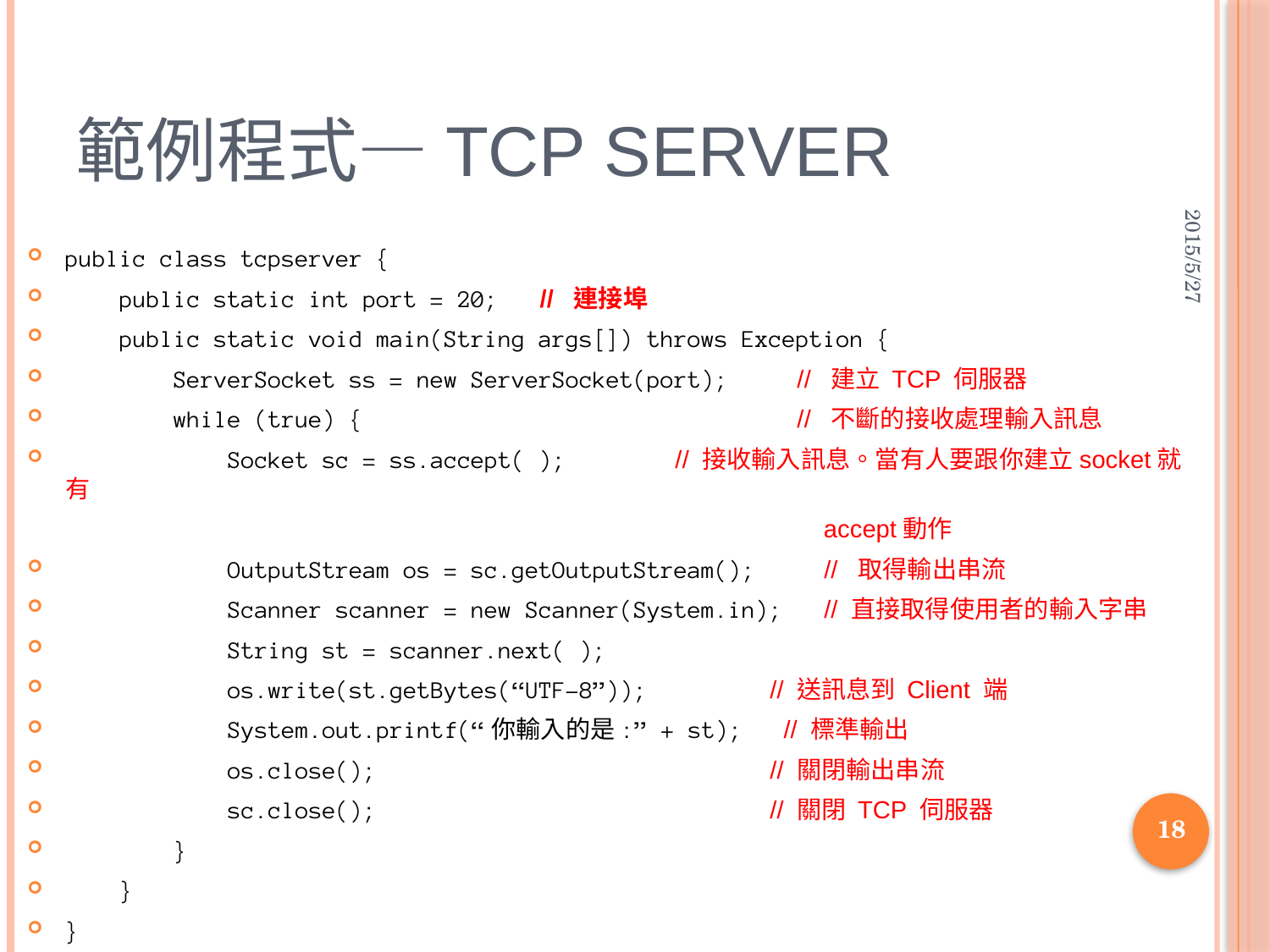

# 範例程式—TCP Server
2015/5/27

public class tcpserver {
    public static int port = 20;   //  連接埠
    public static void main(String args[]) throws Exception {
        ServerSocket ss = new ServerSocket(port);     //  建立 TCP 伺服器
        while (true) {                                //  不斷的接收處理輸入訊息
            Socket sc = ss.accept( );        // 接收輸入訊息。當有人要跟你建立socket就有
                                                                                                                  accept動作
            OutputStream os = sc.getOutputStream();     //  取得輸出串流
            Scanner scanner = new Scanner(System.in);   // 直接取得使用者的輸入字串
            String st = scanner.next( );
            os.write(st.getBytes(“UTF-8”));         // 送訊息到 Client 端
            System.out.printf(“你輸入的是:” + st);   // 標準輸出
            os.close();                             // 關閉輸出串流
            sc.close();                             // 關閉 TCP 伺服器
        }
    }
}
18